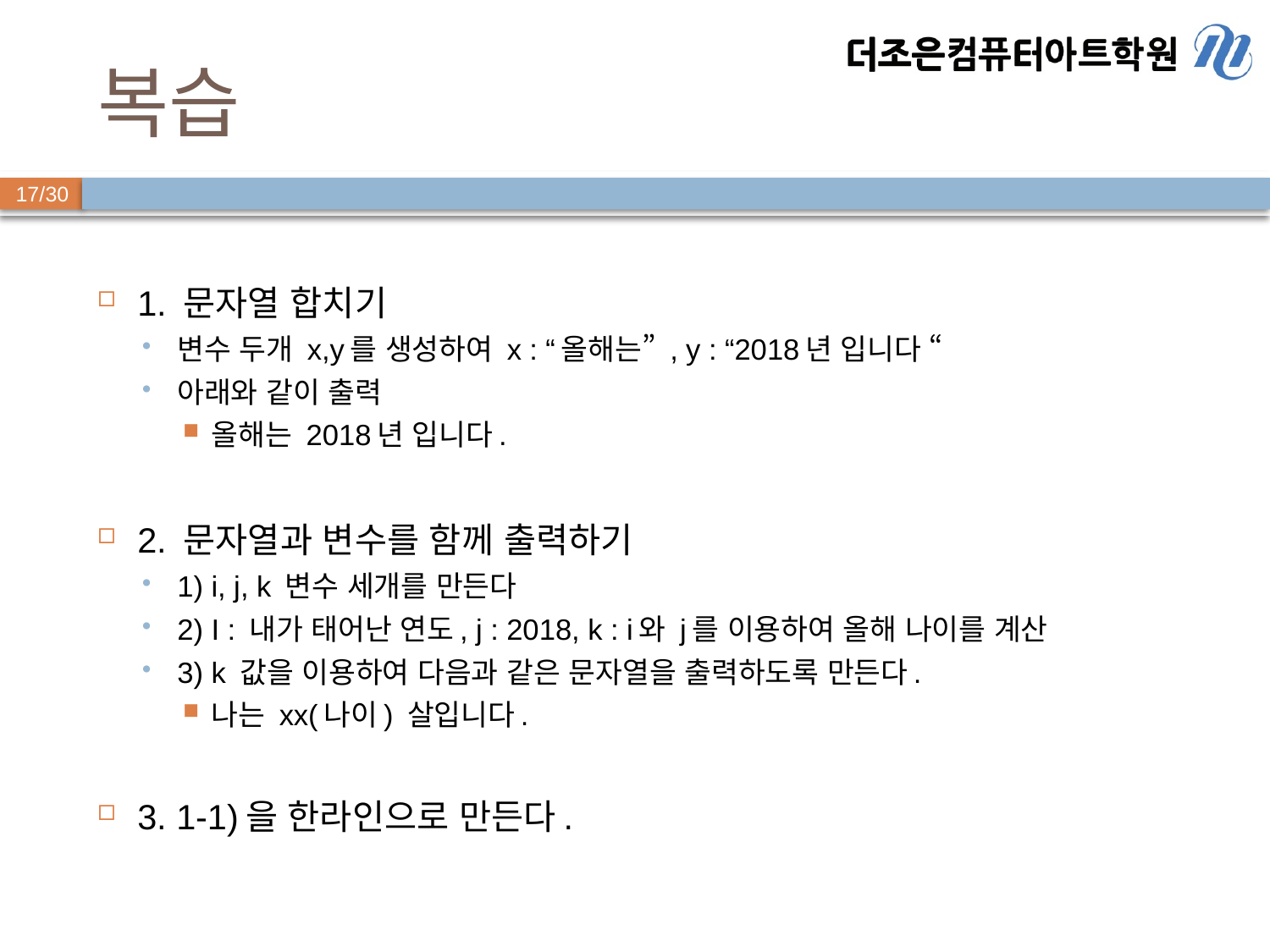

# 복습

1. 문자열 합치기
변수 두개 x,y를 생성하여 x : “올해는” , y : “2018년 입니다 “
아래와 같이 출력
올해는 2018년 입니다.

2. 문자열과 변수를 함께 출력하기
1) i, j, k 변수 세개를 만든다
2) I : 내가 태어난 연도, j : 2018, k : i와 j를 이용하여 올해 나이를 계산
3) k 값을 이용하여 다음과 같은 문자열을 출력하도록 만든다.
나는 xx(나이) 살입니다.

3. 1-1)을 한라인으로 만든다.